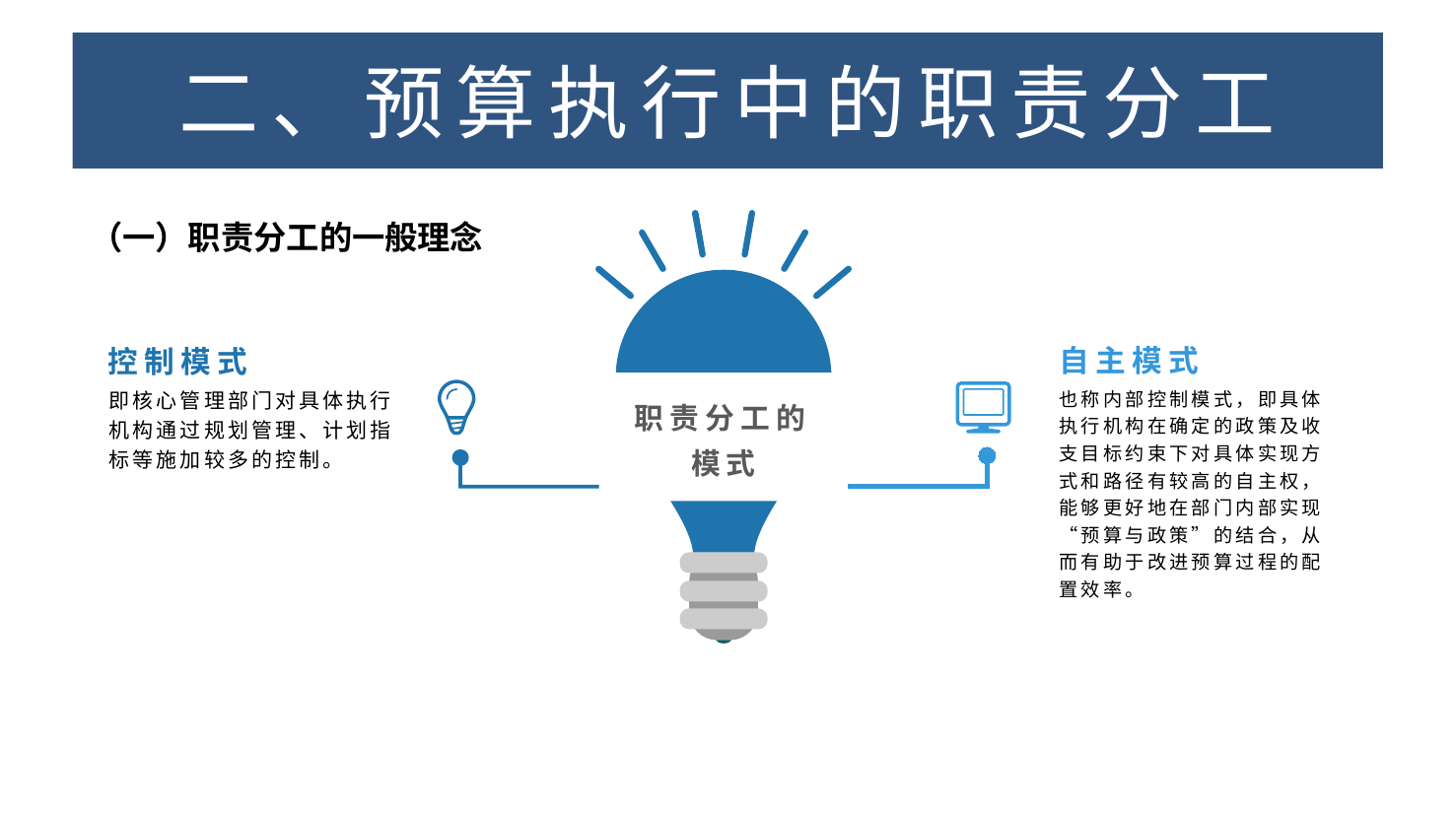

二、预算执行中的职责分工
# 二、预算执行中的职责分工
（一）职责分工的一般理念
（一）职责分工的一般理念

自主模式
控制模式

职责分工的模式
即核心管理部门对具体执行机构通过规划管理、计划指标等施加较多的控制。
也称内部控制模式，即具体执行机构在确定的政策及收支目标约束下对具体实现方式和路径有较高的自主权，能够更好地在部门内部实现“预算与政策”的结合，从而有助于改进预算过程的配置效率。